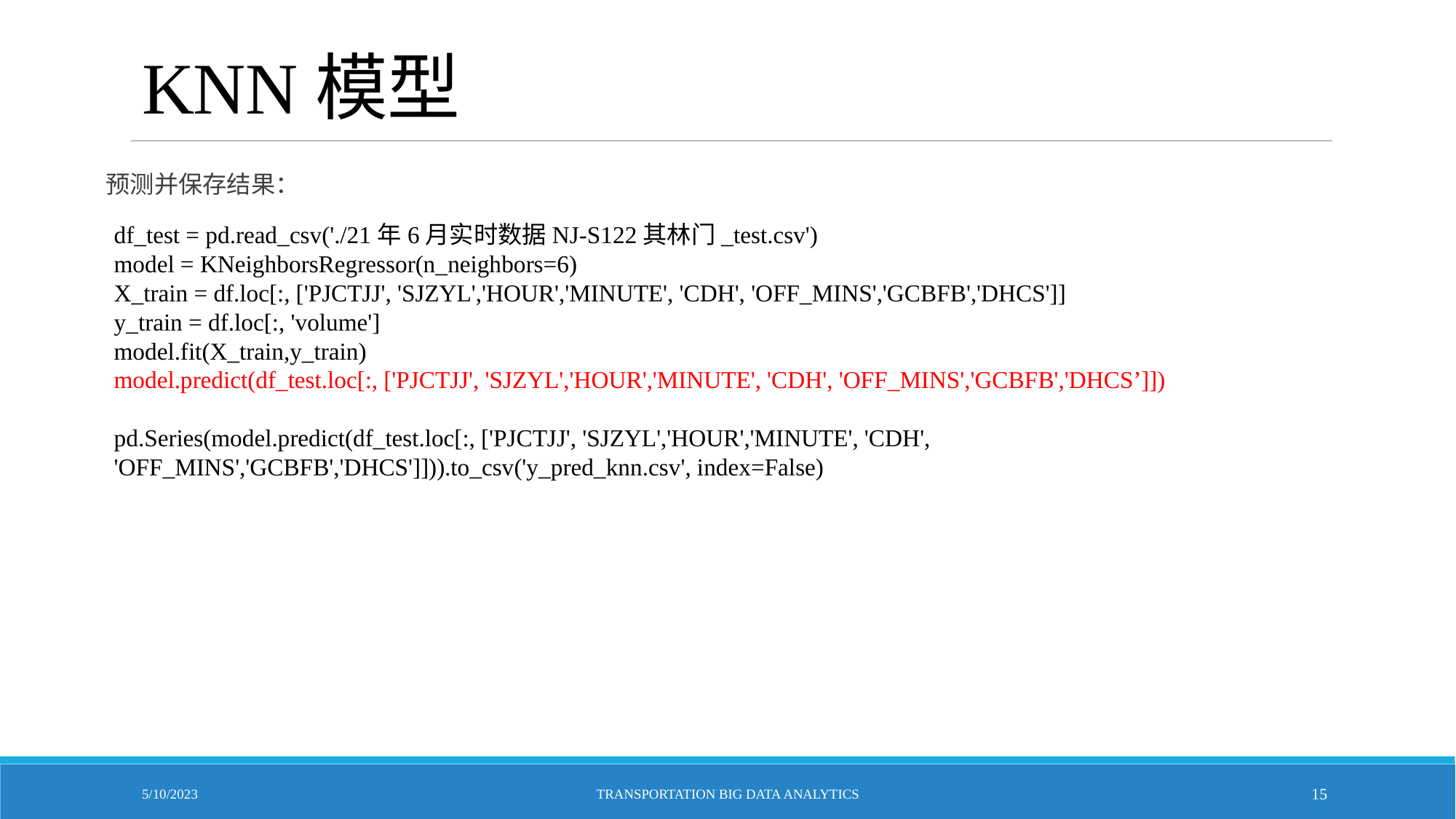

# KNN模型
预测并保存结果：
df_test = pd.read_csv('./21年6月实时数据NJ-S122其林门_test.csv')
model = KNeighborsRegressor(n_neighbors=6)
X_train = df.loc[:, ['PJCTJJ', 'SJZYL','HOUR','MINUTE', 'CDH', 'OFF_MINS','GCBFB','DHCS']]
y_train = df.loc[:, 'volume']
model.fit(X_train,y_train)
model.predict(df_test.loc[:, ['PJCTJJ', 'SJZYL','HOUR','MINUTE', 'CDH', 'OFF_MINS','GCBFB','DHCS’]])

pd.Series(model.predict(df_test.loc[:, ['PJCTJJ', 'SJZYL','HOUR','MINUTE', 'CDH', 'OFF_MINS','GCBFB','DHCS']])).to_csv('y_pred_knn.csv', index=False)
5/10/2023
Transportation Big Data Analytics
15